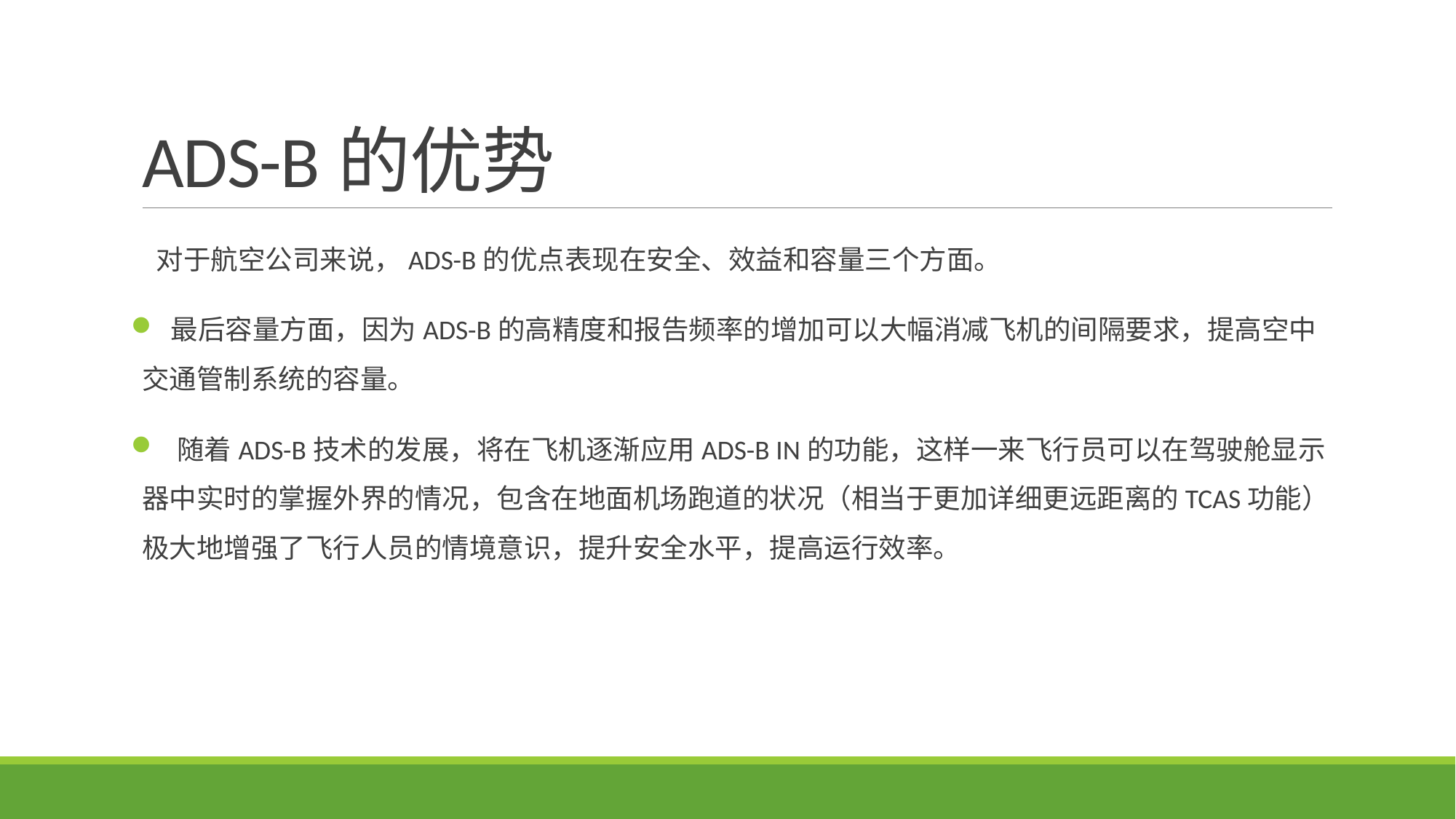

# ADS-B的优势
   对于航空公司来说，ADS-B的优点表现在安全、效益和容量三个方面。
 最后容量方面，因为ADS-B的高精度和报告频率的增加可以大幅消减飞机的间隔要求，提高空中交通管制系统的容量。
  随着ADS-B技术的发展，将在飞机逐渐应用ADS-B IN的功能，这样一来飞行员可以在驾驶舱显示器中实时的掌握外界的情况，包含在地面机场跑道的状况（相当于更加详细更远距离的TCAS功能）极大地增强了飞行人员的情境意识，提升安全水平，提高运行效率。